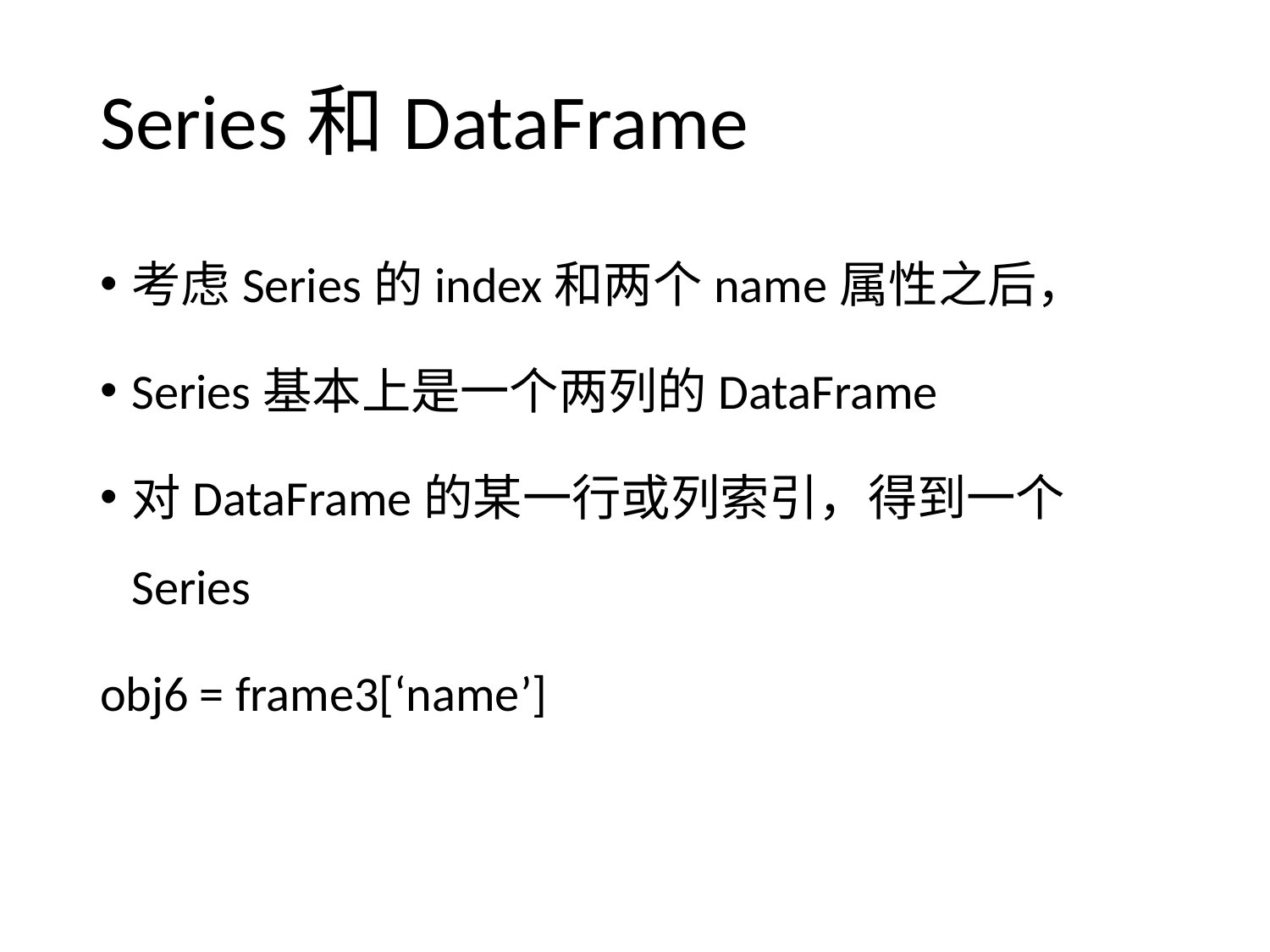

# Series和DataFrame
考虑Series的index和两个name属性之后，
Series基本上是一个两列的DataFrame
对DataFrame的某一行或列索引，得到一个Series
obj6 = frame3[‘name’]